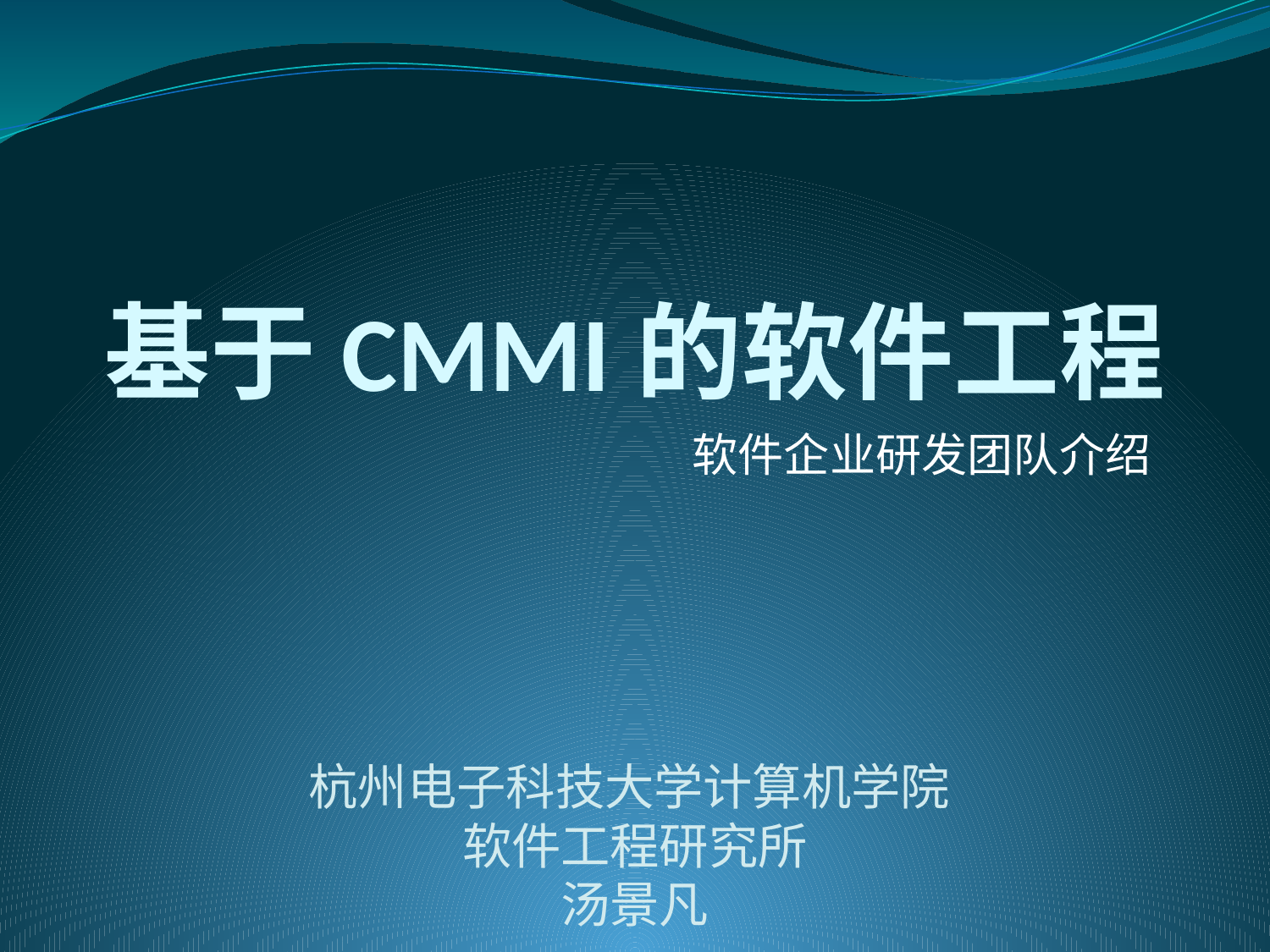

# 基于CMMI的软件工程
软件企业研发团队介绍
杭州电子科技大学计算机学院
软件工程研究所
汤景凡